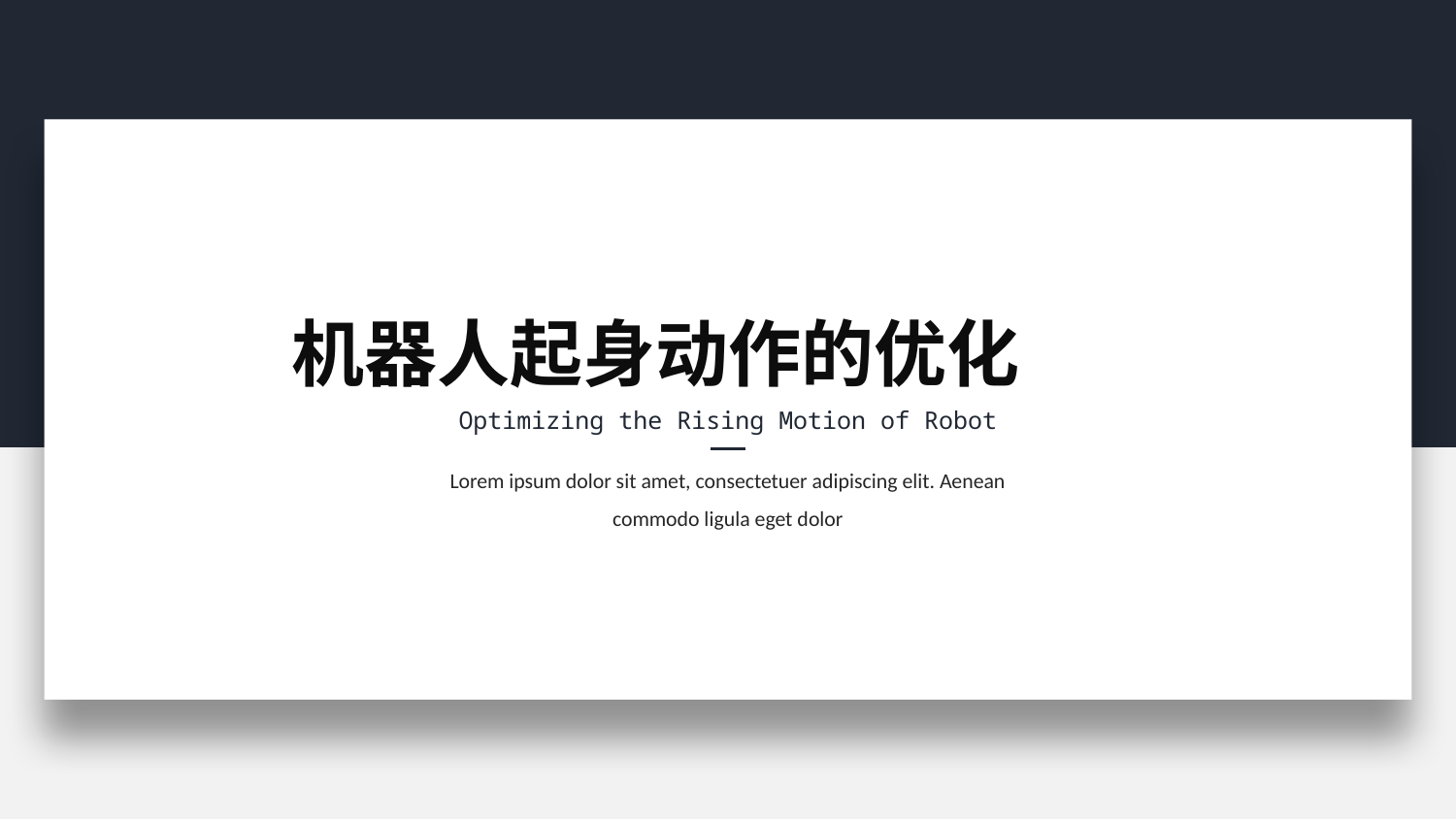

机器人起身动作的优化
Optimizing the Rising Motion of Robot

Lorem ipsum dolor sit amet, consectetuer adipiscing elit. Aenean commodo ligula eget dolor